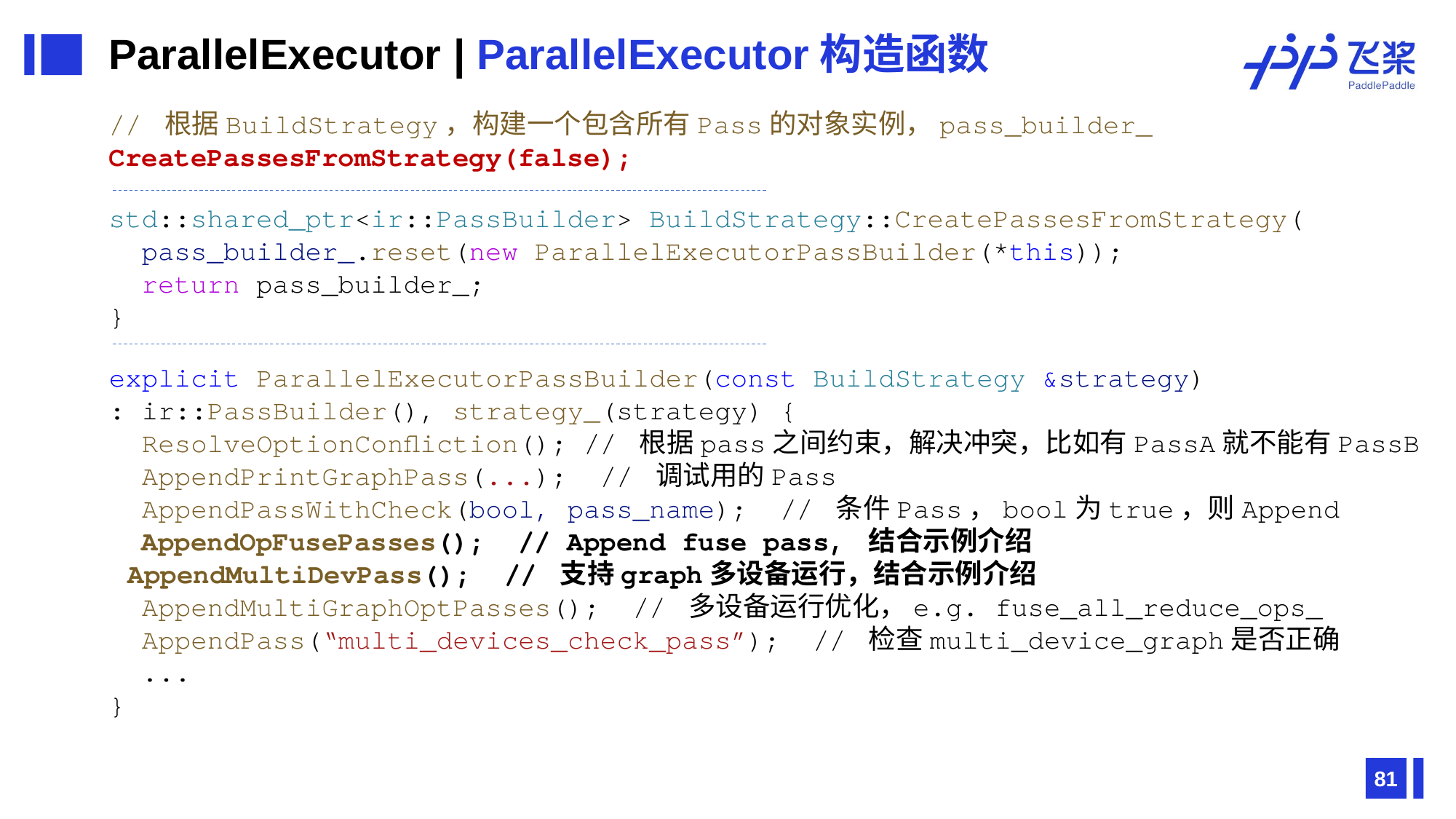

ParallelExecutor | ParallelExecutor构造函数
// 根据BuildStrategy，构建一个包含所有Pass的对象实例，pass_builder_
CreatePassesFromStrategy(false);
std::shared_ptr<ir::PassBuilder> BuildStrategy::CreatePassesFromStrategy(
  pass_builder_.reset(new ParallelExecutorPassBuilder(*this));
  return pass_builder_;
}
explicit ParallelExecutorPassBuilder(const BuildStrategy &strategy)
: ir::PassBuilder(), strategy_(strategy) {
  ResolveOptionConfliction(); // 根据pass之间约束，解决冲突，比如有PassA就不能有PassB
  AppendPrintGraphPass(...);  // 调试用的Pass
  AppendPassWithCheck(bool, pass_name);  // 条件Pass，bool为true，则Append
  AppendOpFusePasses();  // Append fuse pass, 结合示例介绍
  AppendMultiDevPass();  // 支持graph多设备运行，结合示例介绍
  AppendMultiGraphOptPasses();  // 多设备运行优化，e.g. fuse_all_reduce_ops_
  AppendPass(“multi_devices_check_pass”);  // 检查multi_device_graph是否正确
  ...
}

81